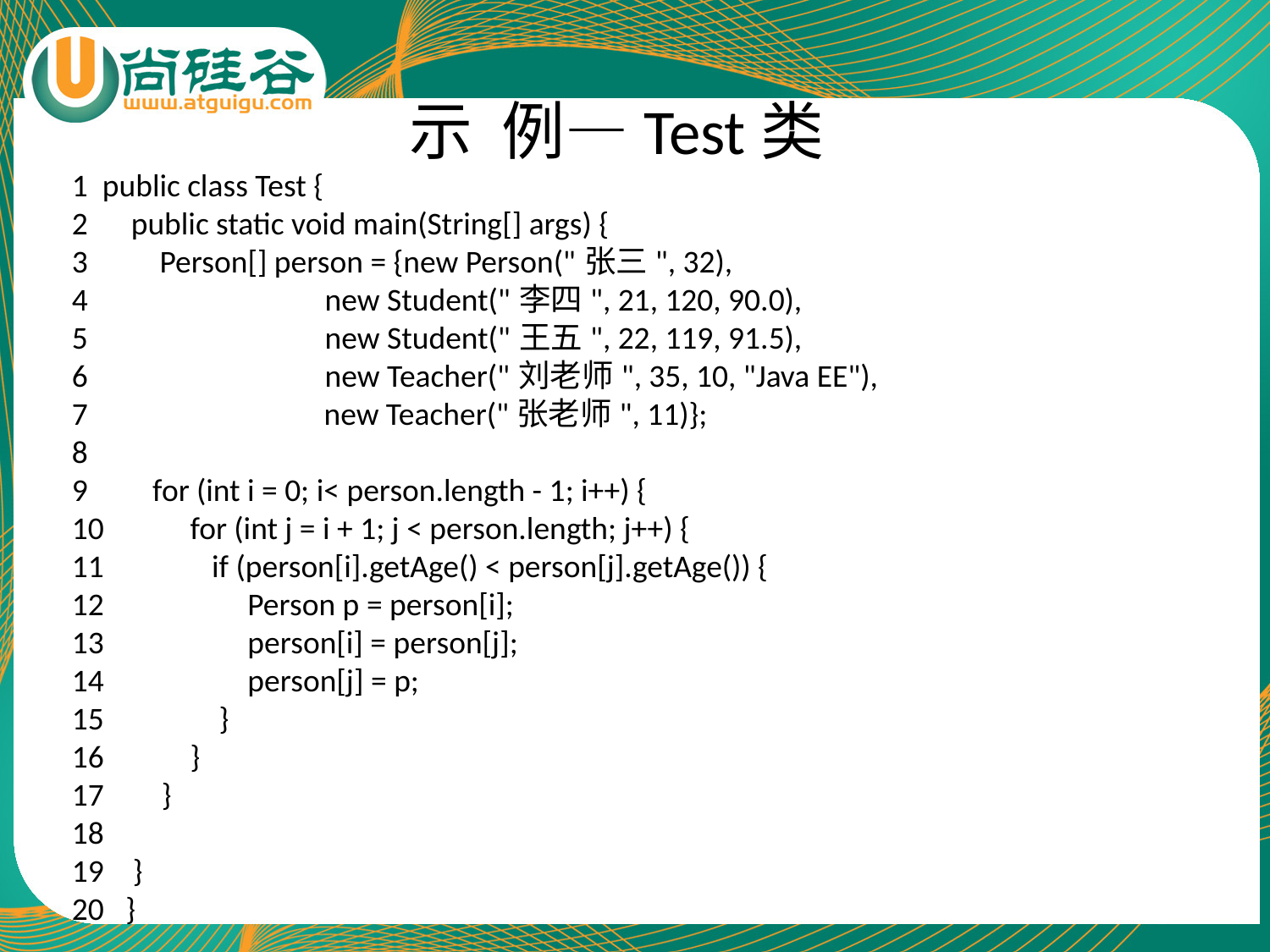

# 示  例—Test类
1  public class Test {
2      public static void main(String[] args) {
3          Person[] person = {new Person("张三", 32),
4                                 new Student("李四", 21, 120, 90.0),
5                                 new Student("王五", 22, 119, 91.5),
6                                 new Teacher("刘老师", 35, 10, "Java EE"),
                            new Teacher("张老师", 11)};

9         for (int i = 0; i< person.length - 1; i++) {
10            for (int j = i + 1; j < person.length; j++) {
11               if (person[i].getAge() < person[j].getAge()) {
12                    Person p = person[i];
13                    person[i] = person[j];
14                    person[j] = p;
15                }
16            }
17        }
18
19    }
20   }